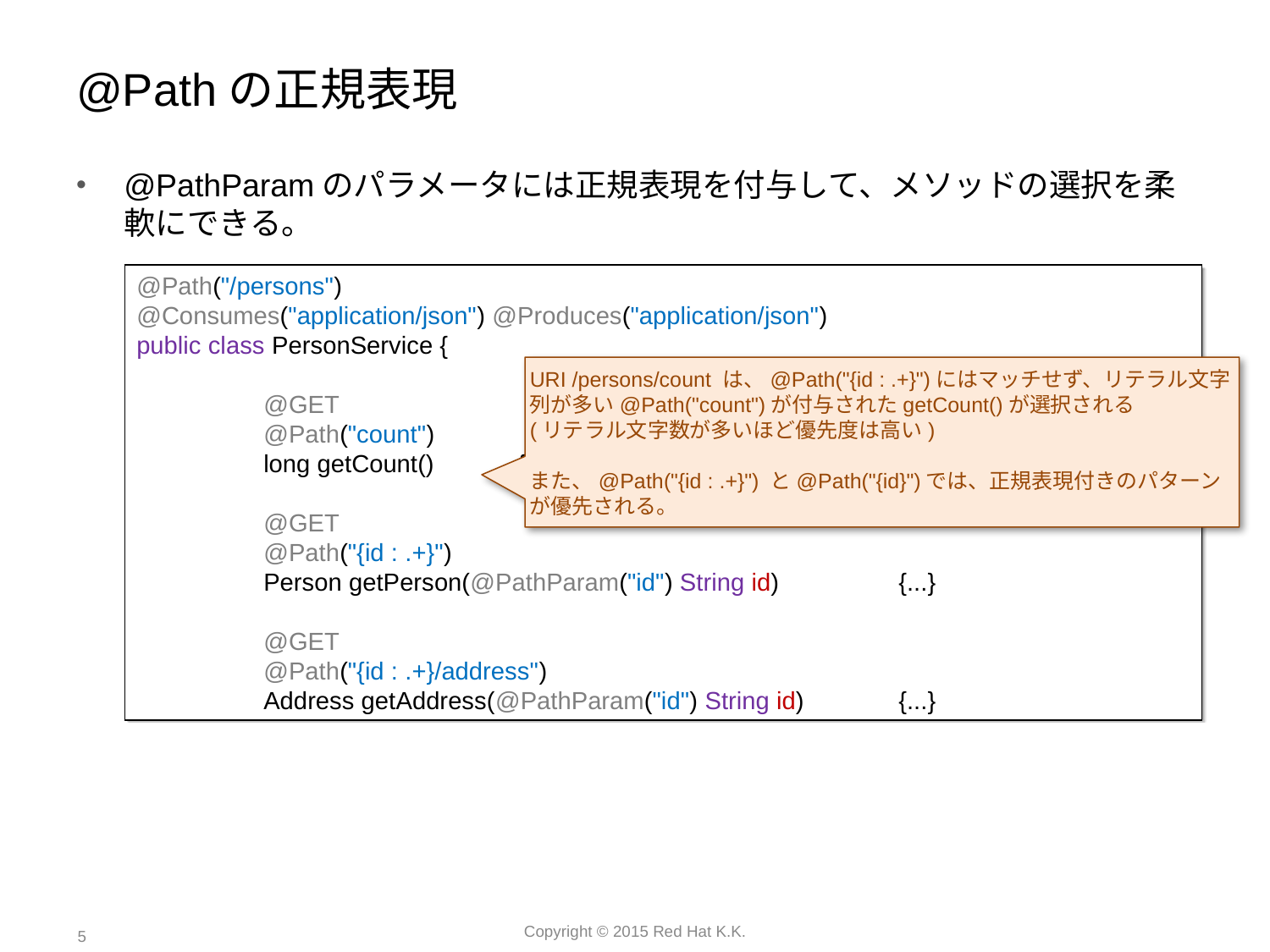

# @Pathの正規表現
@PathParamのパラメータには正規表現を付与して、メソッドの選択を柔軟にできる。
@Path("/persons")
@Consumes("application/json") @Produces("application/json")
public class PersonService {

	@GET
	@Path("count")
	long getCount()	{...}

	@GET
	@Path("{id : .+}")
	Person getPerson(@PathParam("id") String id)	{...}

	@GET
	@Path("{id : .+}/address")
	Address getAddress(@PathParam("id") String id)	{...}
URI /persons/count は、@Path("{id : .+}")にはマッチせず、リテラル文字列が多い@Path("count")が付与されたgetCount()が選択される
(リテラル文字数が多いほど優先度は高い)

また、@Path("{id : .+}") と@Path("{id}")では、正規表現付きのパターンが優先される。
5
Copyright © 2015 Red Hat K.K.